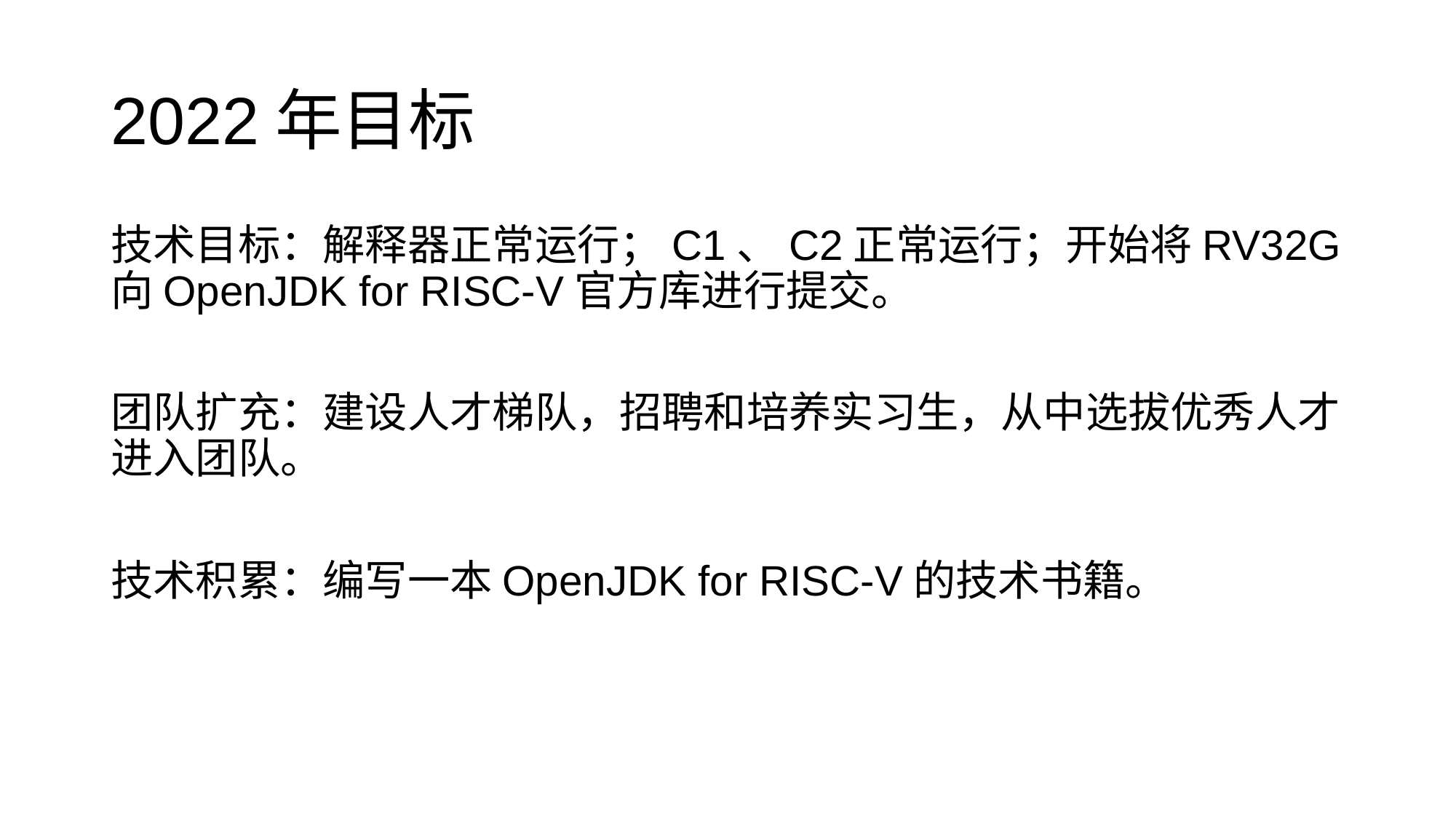

# 2022年目标
技术目标：解释器正常运行；C1、C2正常运行；开始将RV32G向OpenJDK for RISC-V官方库进行提交。

团队扩充：建设人才梯队，招聘和培养实习生，从中选拔优秀人才进入团队。

技术积累：编写一本OpenJDK for RISC-V的技术书籍。